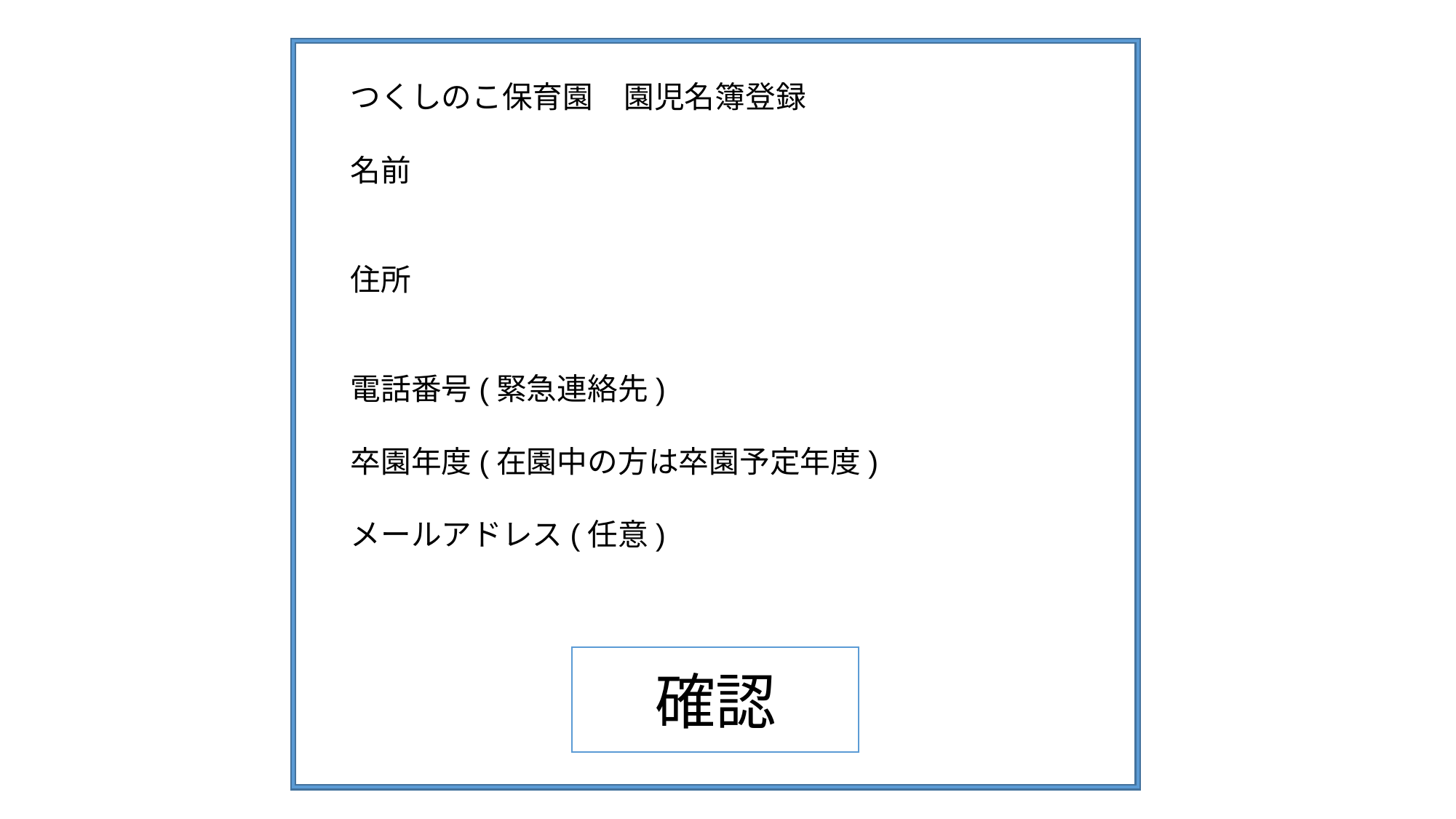

つくしのこ保育園　園児名簿登録

名前

住所

電話番号(緊急連絡先)

卒園年度(在園中の方は卒園予定年度)

メールアドレス(任意)

確認